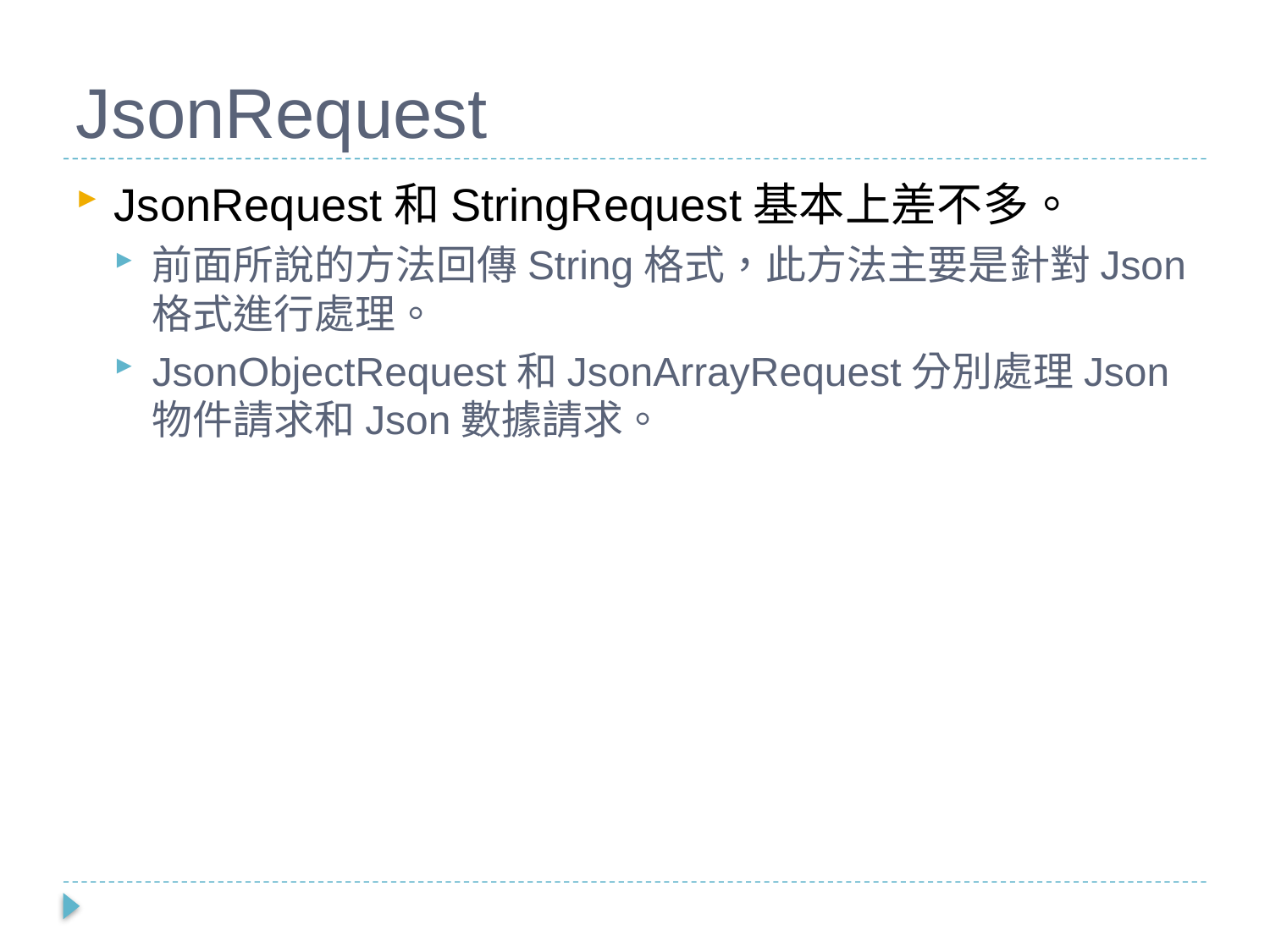

# JsonRequest
JsonRequest和StringRequest基本上差不多。
前面所說的方法回傳String格式，此方法主要是針對Json格式進行處理。
JsonObjectRequest和JsonArrayRequest分別處理Json物件請求和Json數據請求。